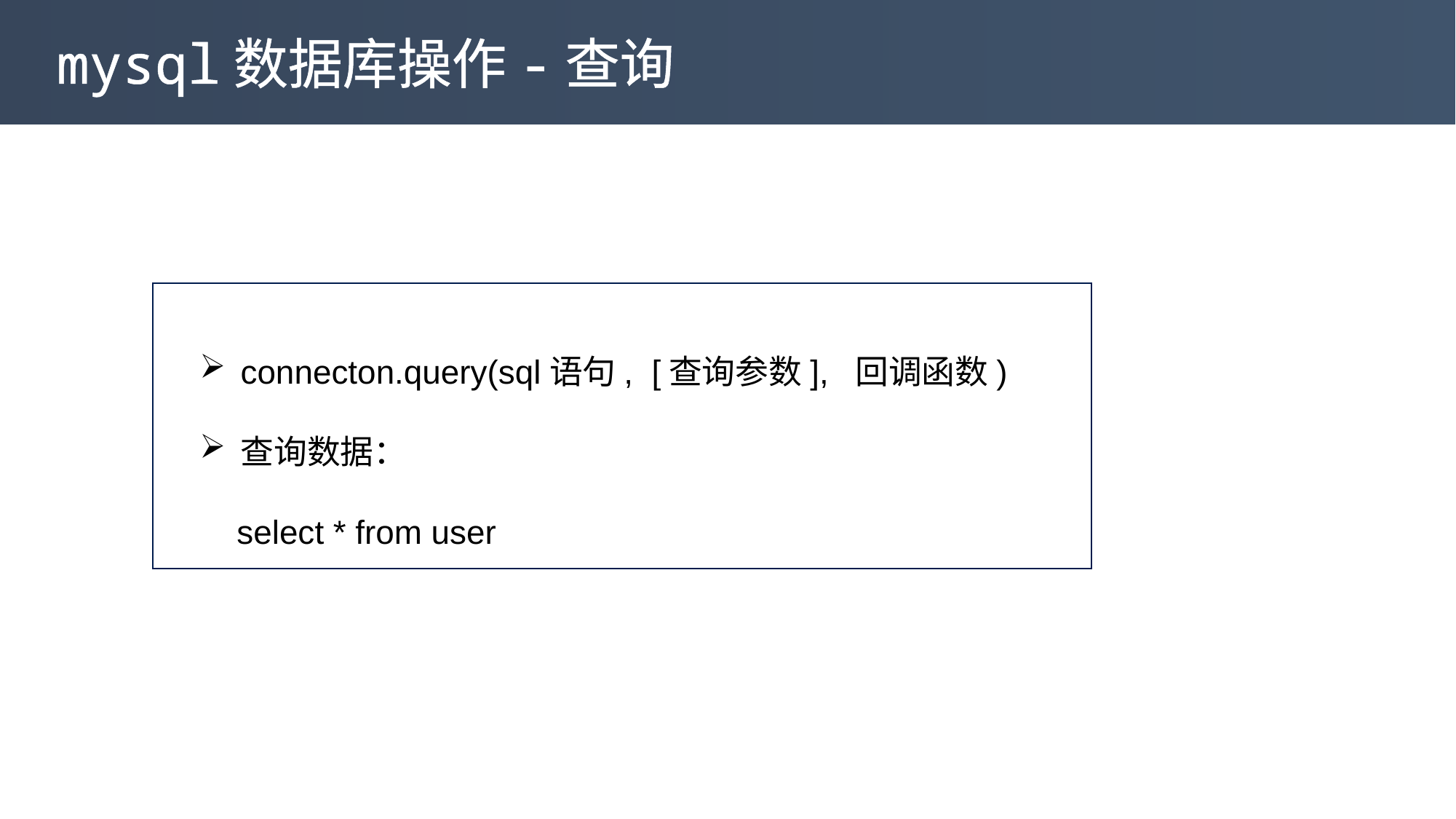

mysql数据库操作-查询

connecton.query(sql语句,  [查询参数],  回调函数)
查询数据：
    select * from user